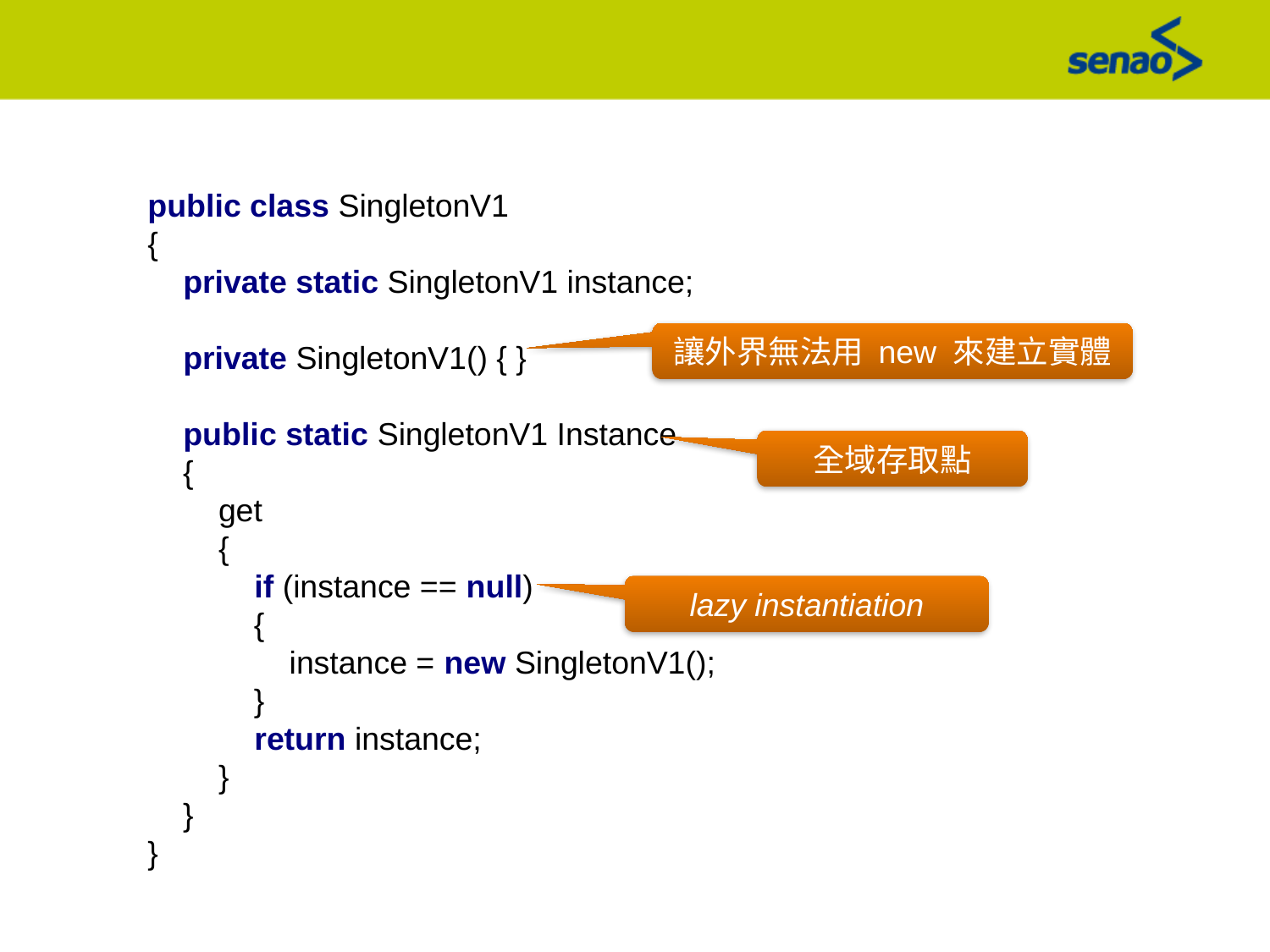

public class SingletonV1
{
    private static SingletonV1 instance;
    private SingletonV1() { }
    public static SingletonV1 Instance
    {
        get
        {
            if (instance == null)
            {
                instance = new SingletonV1();
            }
            return instance;
        }
    }
}
讓外界無法用 new 來建立實體
全域存取點
lazy instantiation